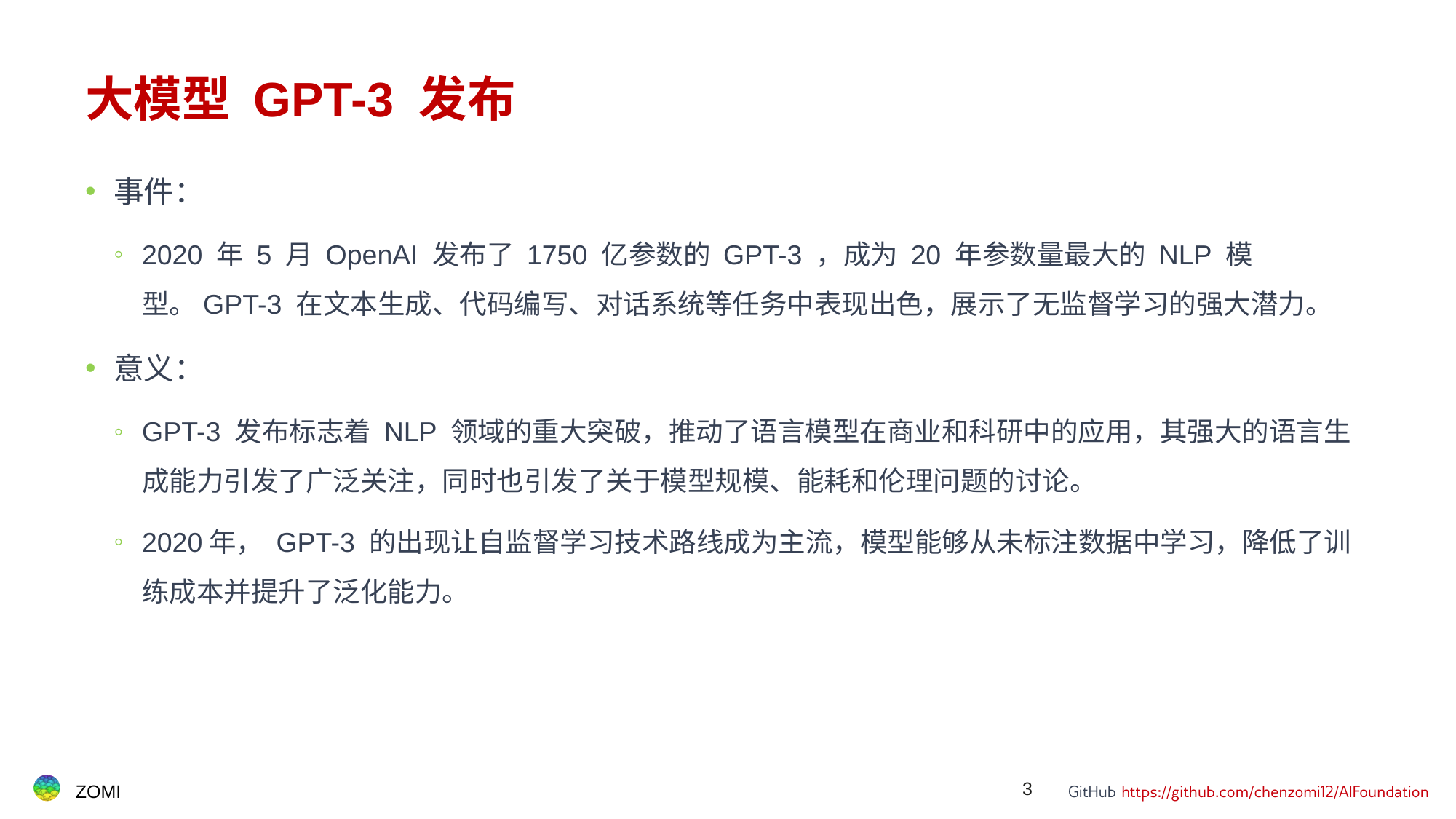

# 大模型 GPT-3 发布
事件：
2020 年 5 月 OpenAI 发布了 1750 亿参数的 GPT-3 ，成为 20 年参数量最大的 NLP 模型。GPT-3 在文本生成、代码编写、对话系统等任务中表现出色，展示了无监督学习的强大潜力。
意义：
GPT-3 发布标志着 NLP 领域的重大突破，推动了语言模型在商业和科研中的应用，其强大的语言生成能力引发了广泛关注，同时也引发了关于模型规模、能耗和伦理问题的讨论。
2020年， GPT-3 的出现让自监督学习技术路线成为主流，模型能够从未标注数据中学习，降低了训练成本并提升了泛化能力。